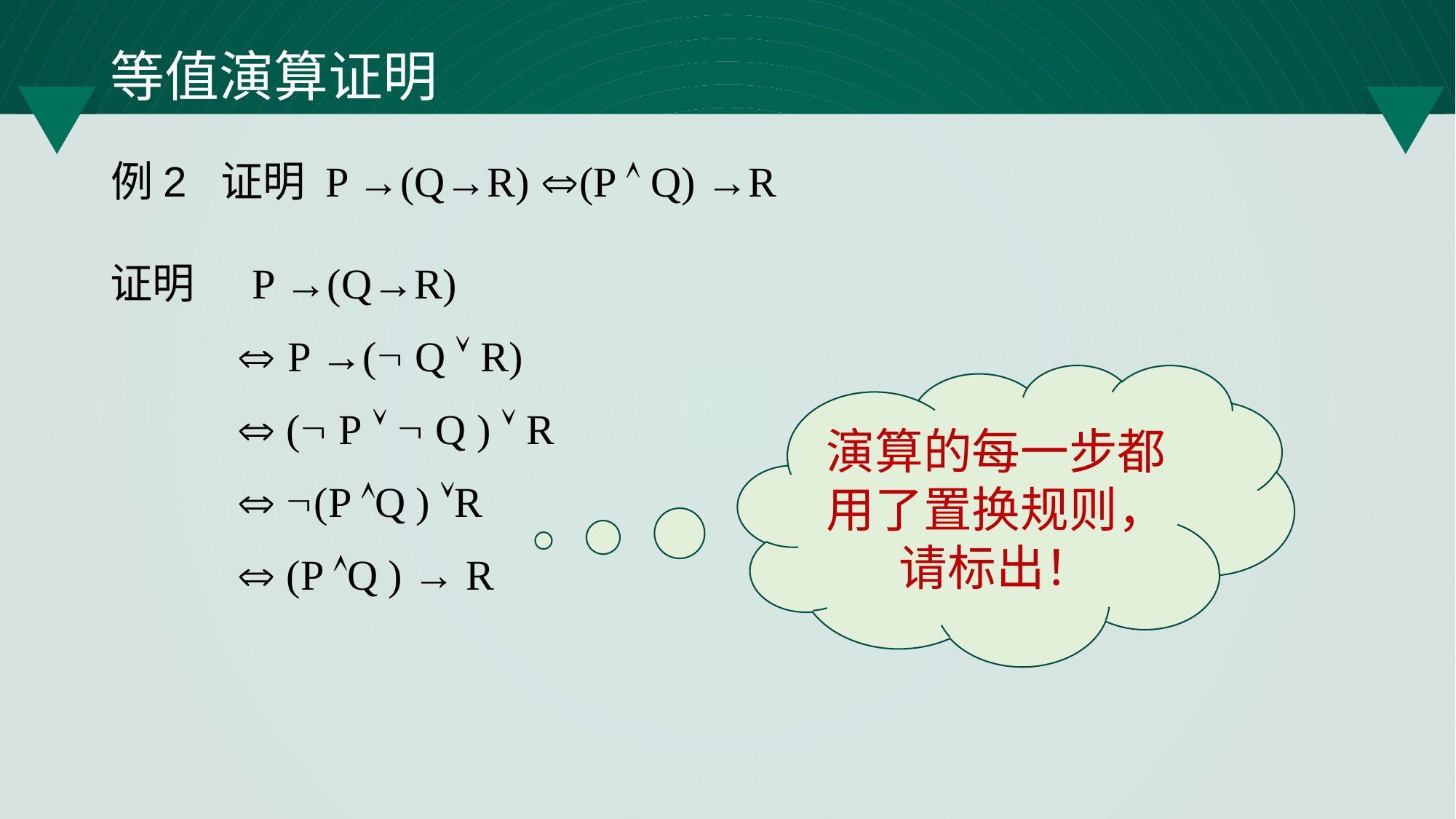

# 等值演算证明
例2  证明 P →(Q→R) ⇔(P ∧ Q) →R
证明     P →(Q→R)
            ⇔ P →(¬ Q ∨ R)
            ⇔ (¬ P ∨ ¬ Q ) ∨ R
            ⇔ ¬(P ∧Q ) ∨R
            ⇔ (P ∧Q ) → R

演算的每一步都用了置换规则，请标出！